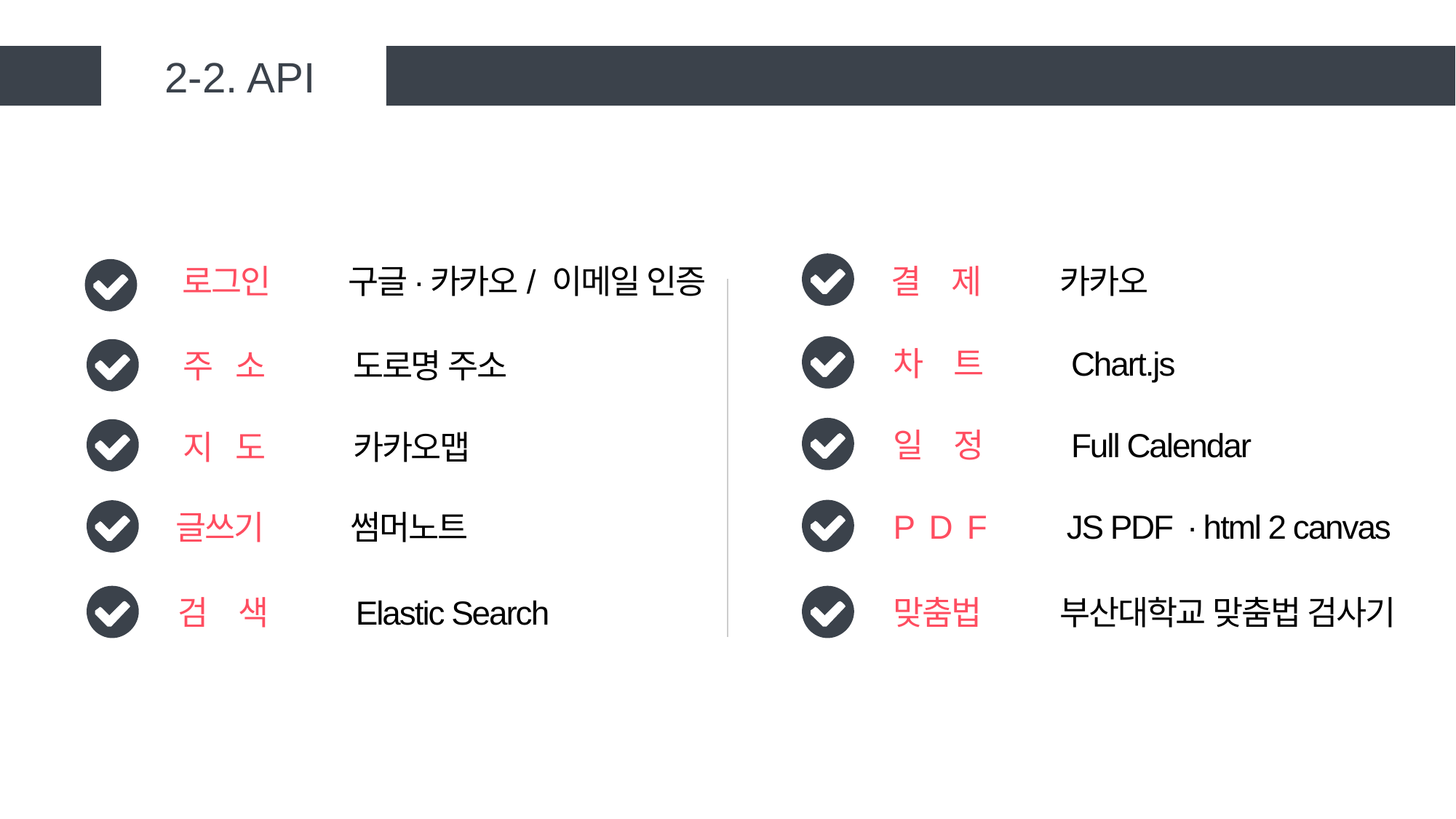

2-2. API

결    제          카카오
로그인          구글 ∙ 카카오/ 이메일 인증

차    트          Chart.js

주   소           도로명 주소

일    정          Full Calendar

지   도           카카오맵

P  D  F          JS PDF  ∙ html 2 canvas

글쓰기           썸머노트

검    색          Elastic Search

맞춤법          부산대학교 맞춤법 검사기